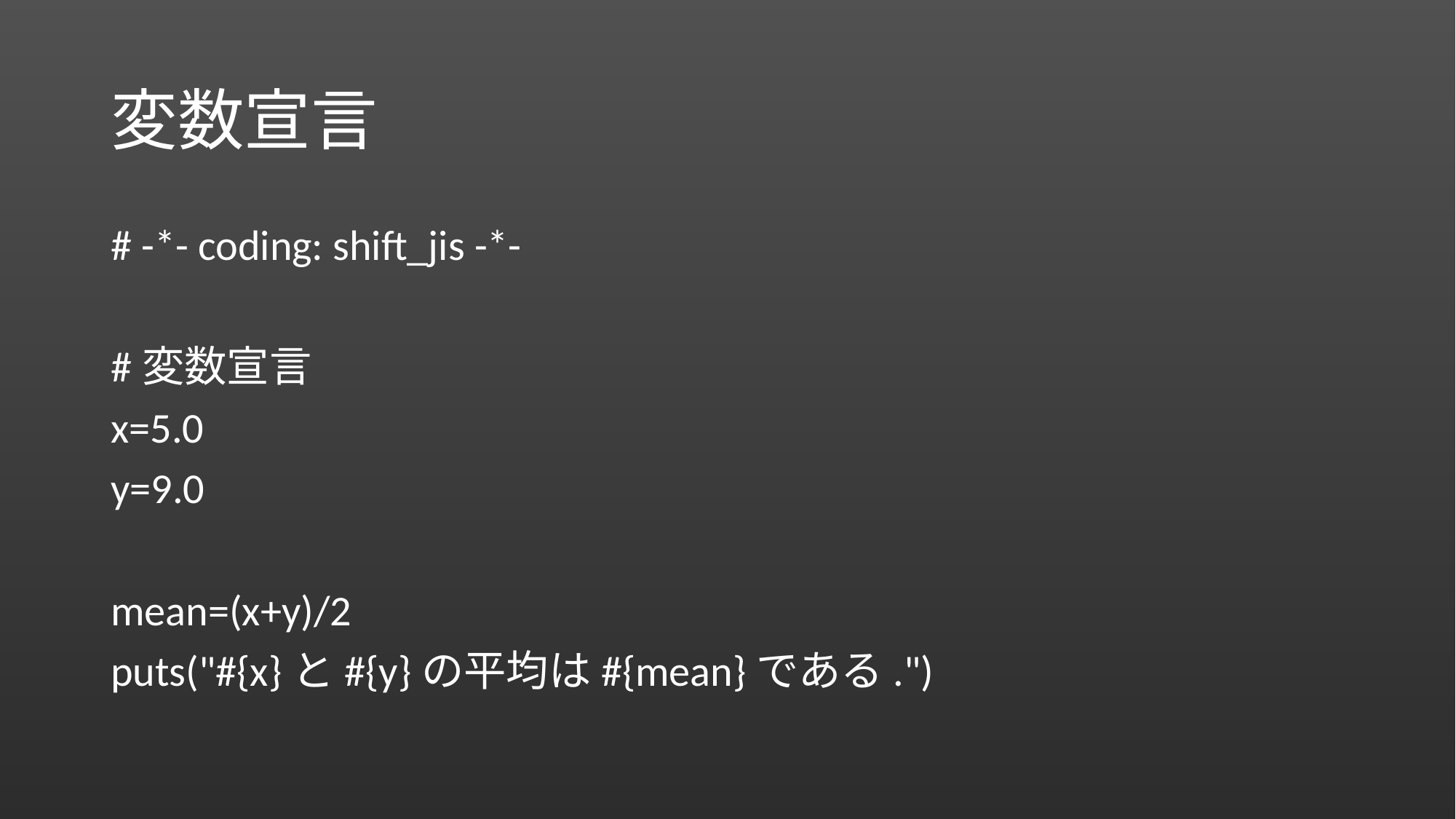

# 変数宣言
# -*- coding: shift_jis -*-

#変数宣言
x=5.0
y=9.0

mean=(x+y)/2
puts("#{x}と#{y}の平均は#{mean}である.")